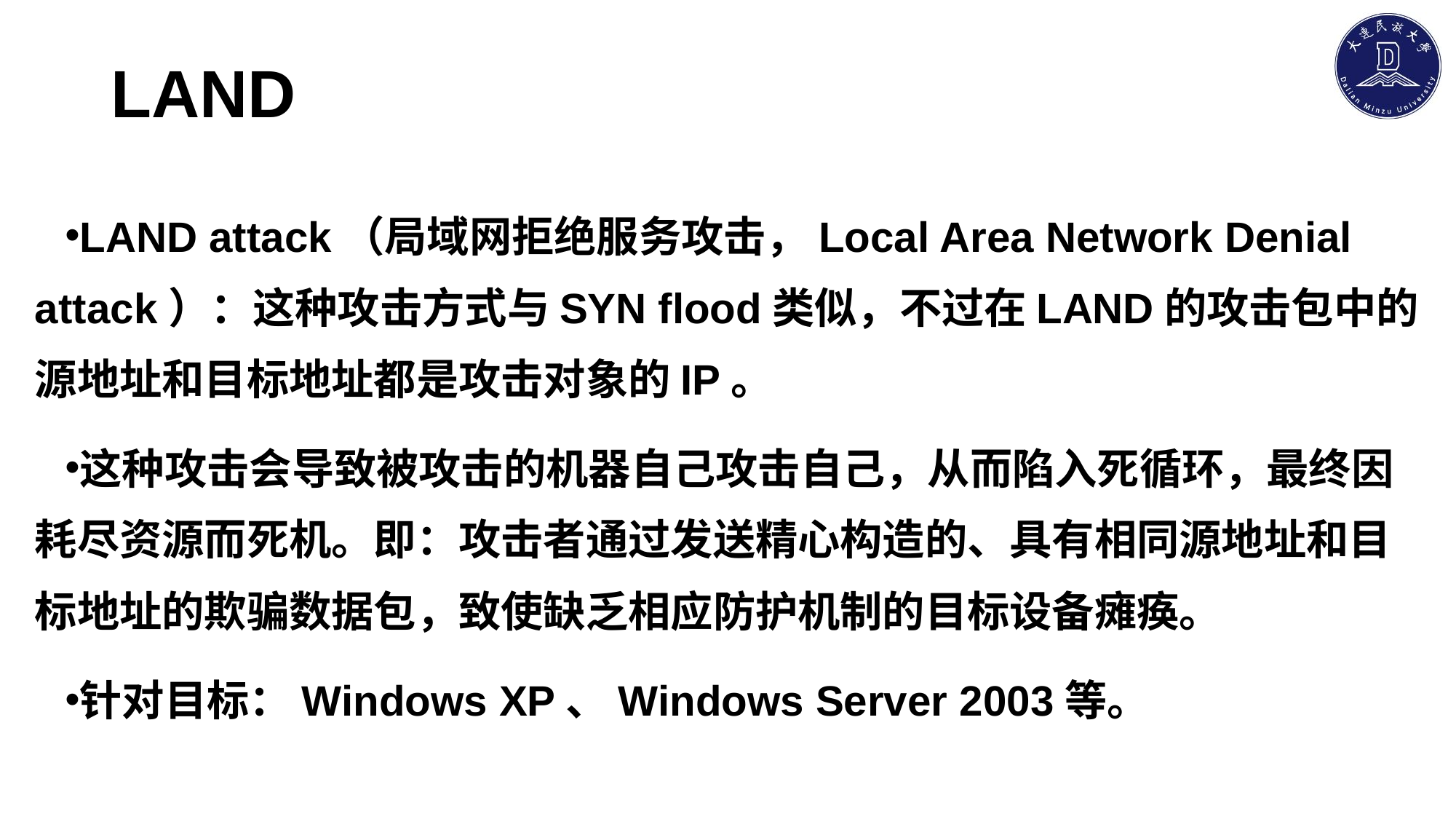

# LAND
LAND attack（局域网拒绝服务攻击，Local Area Network Denial attack）：这种攻击方式与SYN flood类似，不过在LAND的攻击包中的源地址和目标地址都是攻击对象的IP。
这种攻击会导致被攻击的机器自己攻击自己，从而陷入死循环，最终因耗尽资源而死机。即：攻击者通过发送精心构造的、具有相同源地址和目标地址的欺骗数据包，致使缺乏相应防护机制的目标设备瘫痪。
针对目标：Windows XP、Windows Server 2003等。